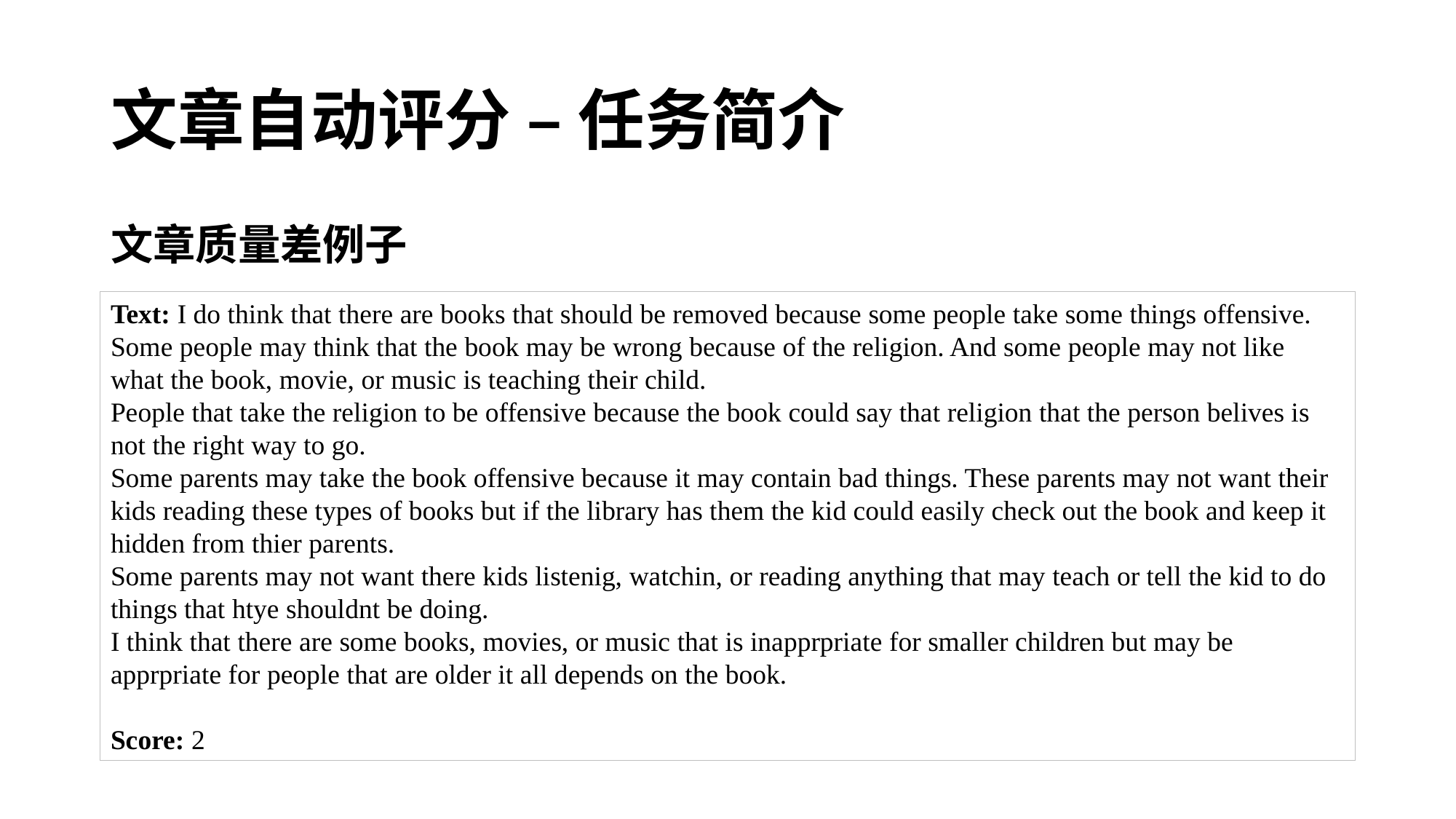

# 文章自动评分 – 任务简介
文章质量差例子
Text: I do think that there are books that should be removed because some people take some things offensive. Some people may think that the book may be wrong because of the religion. And some people may not like what the book, movie, or music is teaching their child.
People that take the religion to be offensive because the book could say that religion that the person belives is not the right way to go.
Some parents may take the book offensive because it may contain bad things. These parents may not want their kids reading these types of books but if the library has them the kid could easily check out the book and keep it hidden from thier parents.
Some parents may not want there kids listenig, watchin, or reading anything that may teach or tell the kid to do things that htye shouldnt be doing.
I think that there are some books, movies, or music that is inapprpriate for smaller children but may be apprpriate for people that are older it all depends on the book.

Score: 2